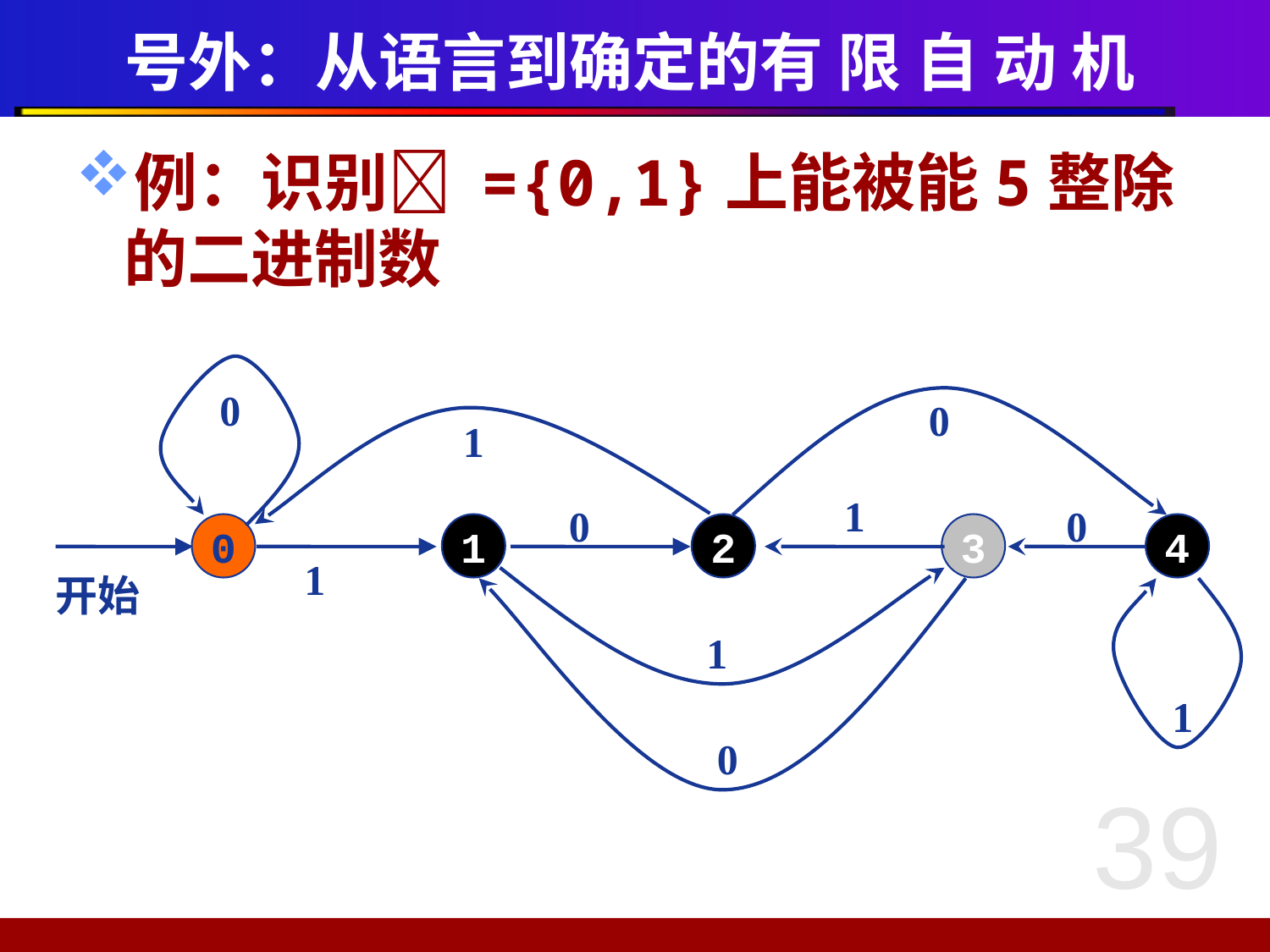

# 号外：从语言到确定的有 限 自 动 机
例：识别Σ ={0,1}上能被能5整除的二进制数

0

0

1
1
0
0
0
1
2
3
4

1
开始

1
1
0
39